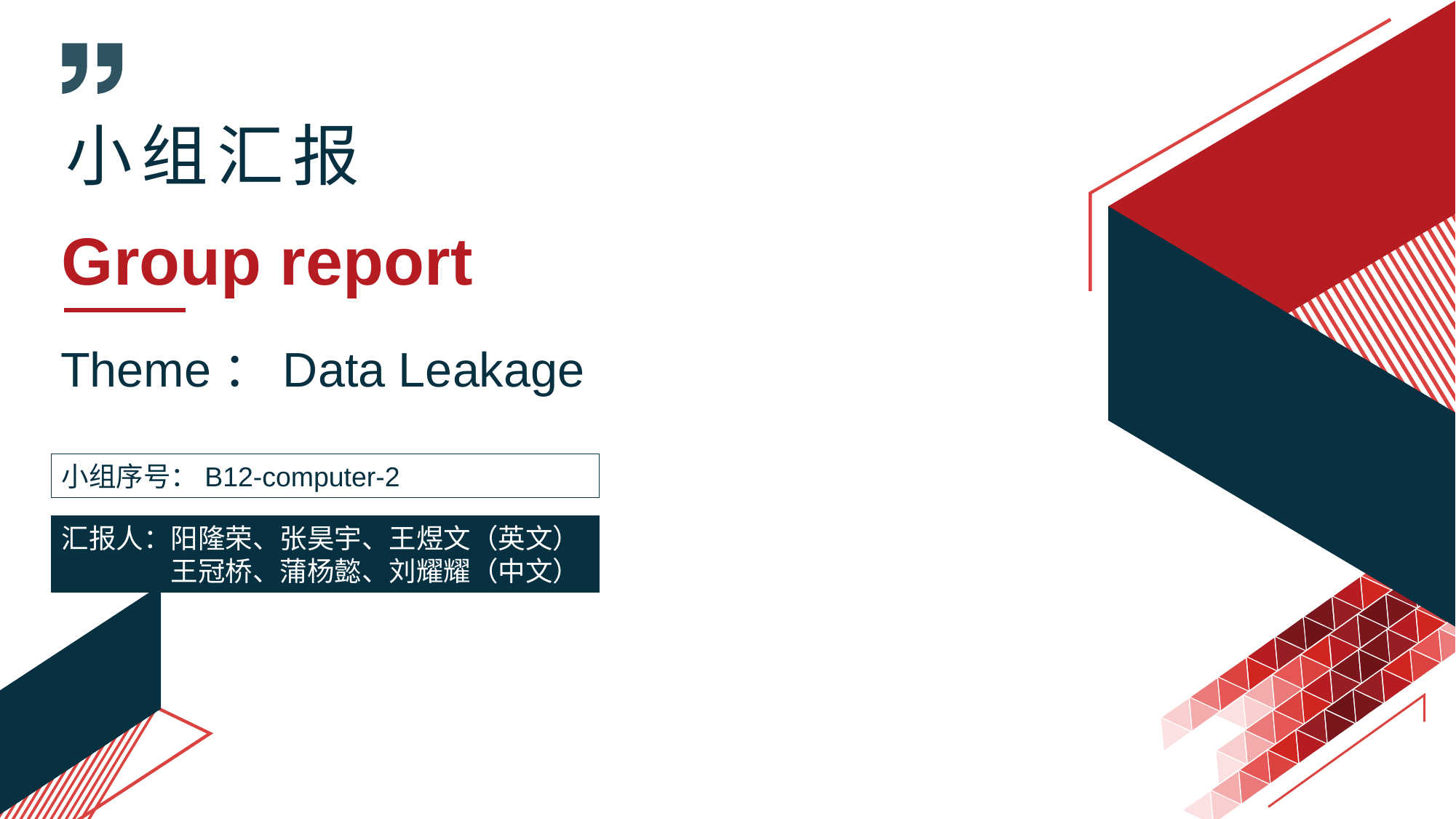

小组汇报
Group report
Theme：Data Leakage
小组序号：B12-computer-2
汇报人：阳隆荣、张昊宇、王煜文（英文）
	王冠桥、蒲杨懿、刘耀耀（中文）